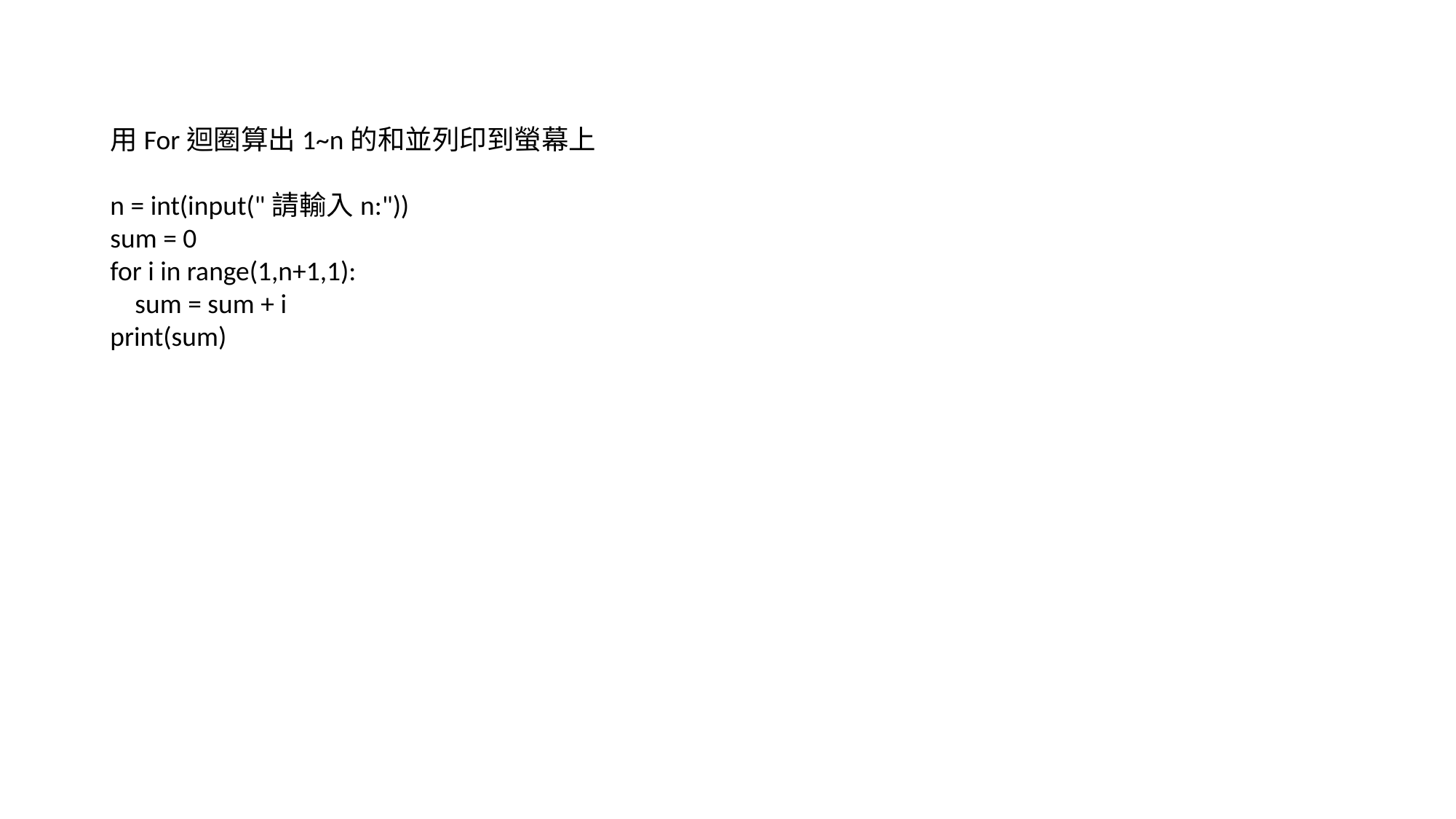

用For迴圈算出1~n的和並列印到螢幕上

n = int(input("請輸入n:"))
sum = 0
for i in range(1,n+1,1):
    sum = sum + i
print(sum)